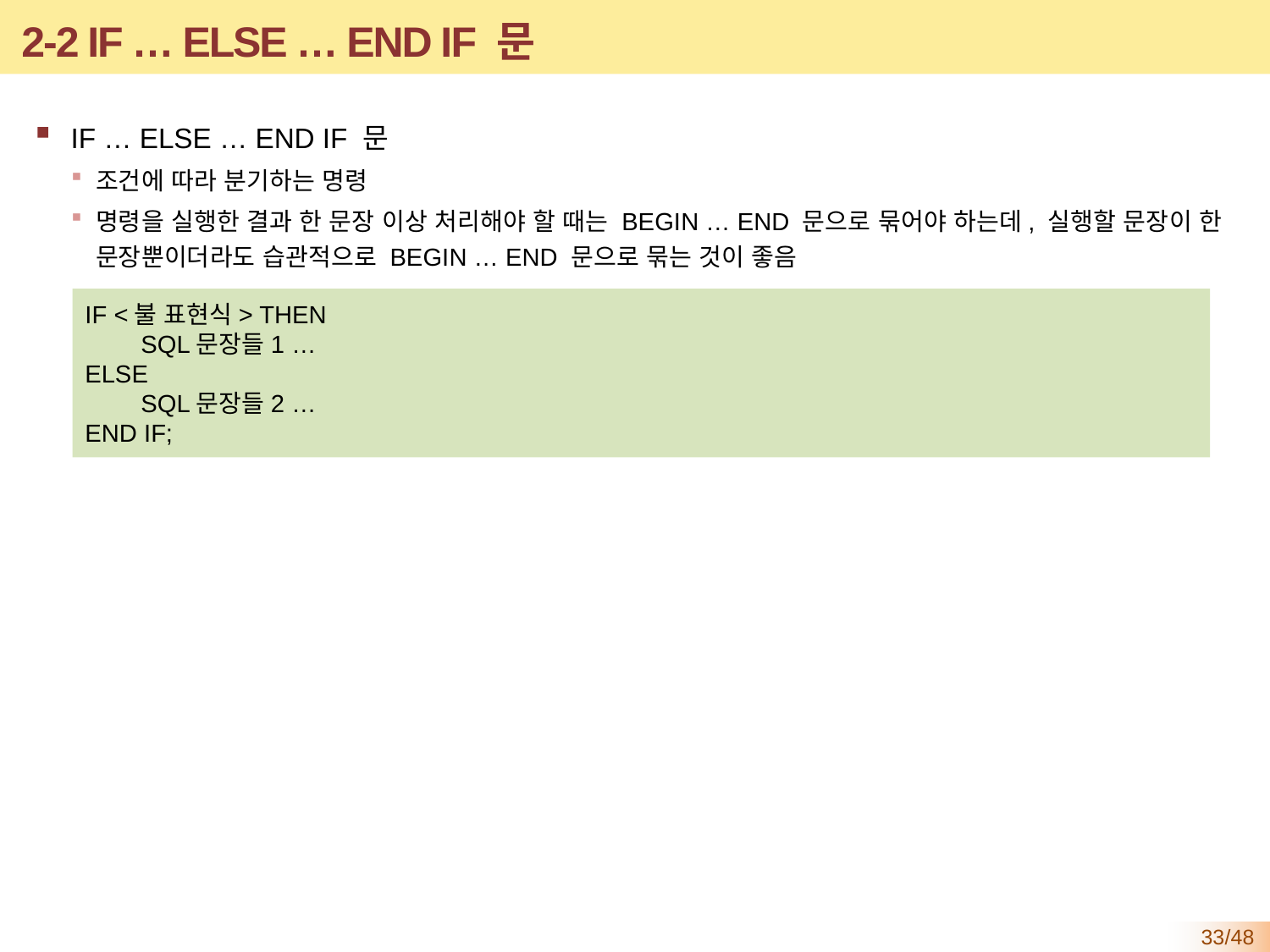

# 2-2 IF … ELSE … END IF 문
IF … ELSE … END IF 문
조건에 따라 분기하는 명령
명령을 실행한 결과 한 문장 이상 처리해야 할 때는 BEGIN … END 문으로 묶어야 하는데, 실행할 문장이 한 문장뿐이더라도 습관적으로 BEGIN … END 문으로 묶는 것이 좋음

IF <불 표현식> THEN
        SQL문장들1 …
ELSE
        SQL문장들2 …
END IF;